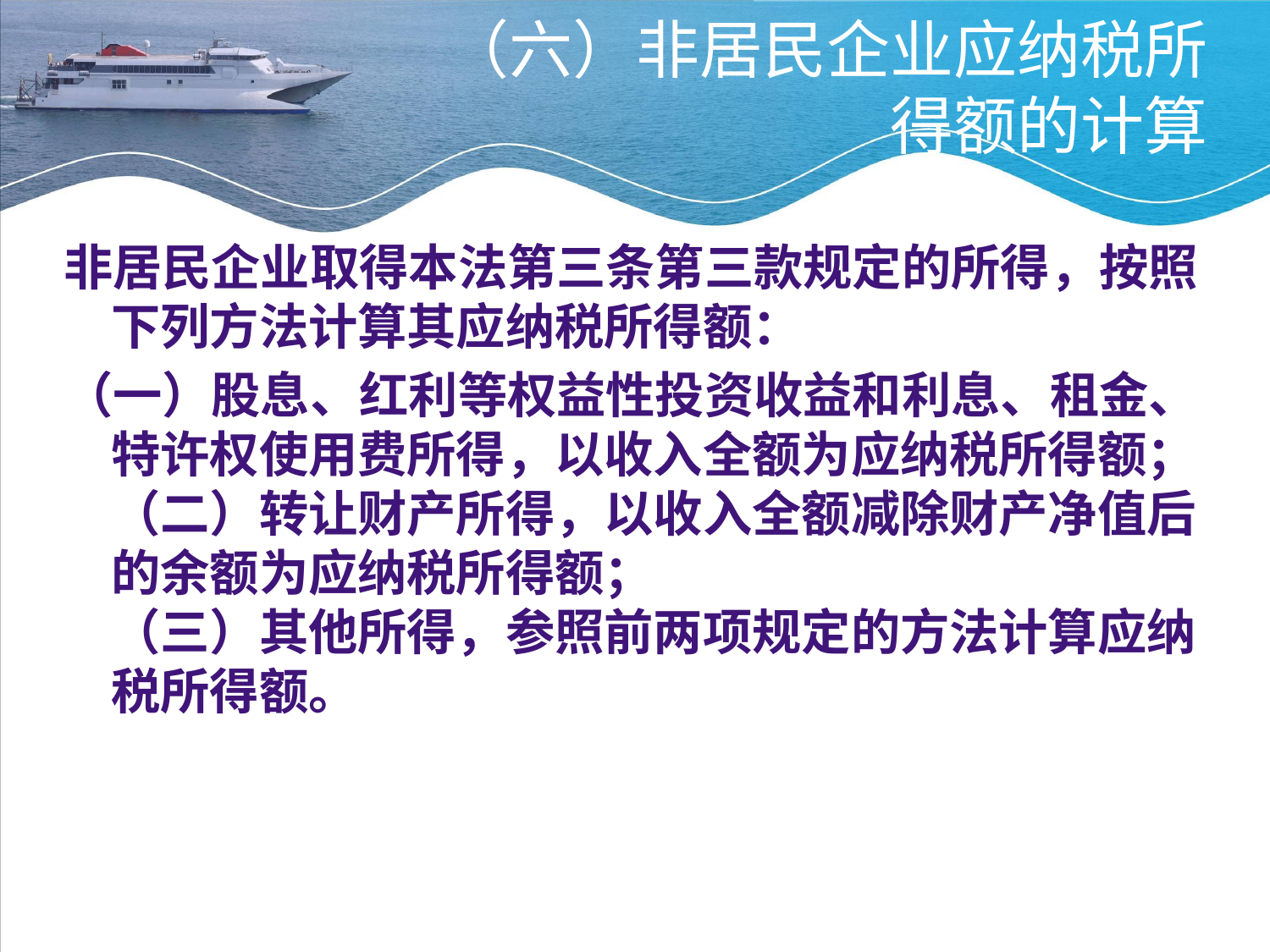

# （六）非居民企业应纳税所得额的计算
非居民企业取得本法第三条第三款规定的所得，按照下列方法计算其应纳税所得额：
（一）股息、红利等权益性投资收益和利息、租金、特许权使用费所得，以收入全额为应纳税所得额；
（二）转让财产所得，以收入全额减除财产净值后的余额为应纳税所得额；
（三）其他所得，参照前两项规定的方法计算应纳税所得额。